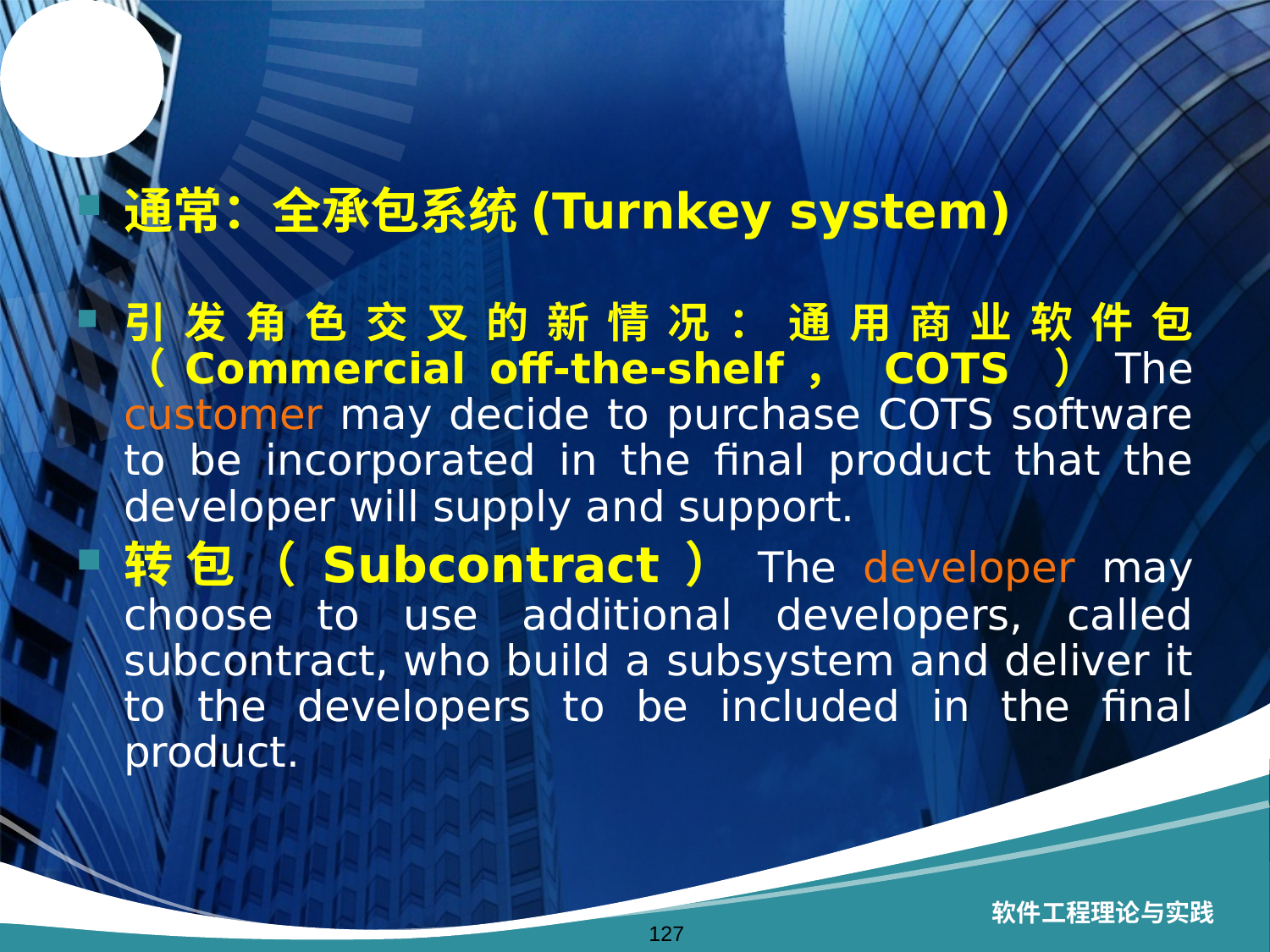

通常：全承包系统(Turnkey system)

引发角色交叉的新情况：通用商业软件包（Commercial off-the-shelf， COTS ）The customer may decide to purchase COTS software to be incorporated in the final product that the developer will supply and support.
转包（Subcontract）The developer may choose to use additional developers, called subcontract, who build a subsystem and deliver it to the developers to be included in the final product.
软件工程理论与实践
127